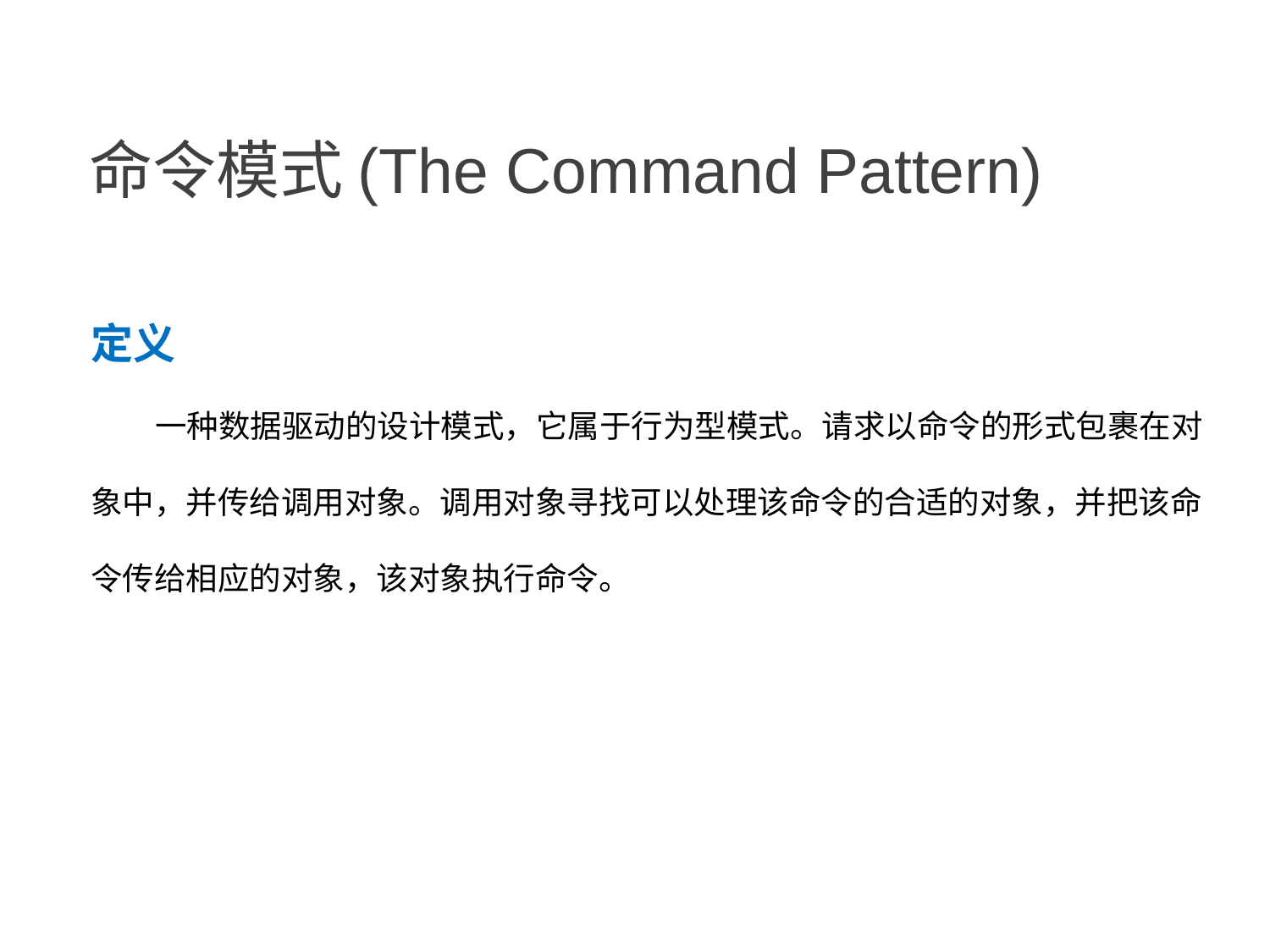

命令模式(The Command Pattern)
定义
一种数据驱动的设计模式，它属于行为型模式。请求以命令的形式包裹在对象中，并传给调用对象。调用对象寻找可以处理该命令的合适的对象，并把该命令传给相应的对象，该对象执行命令。